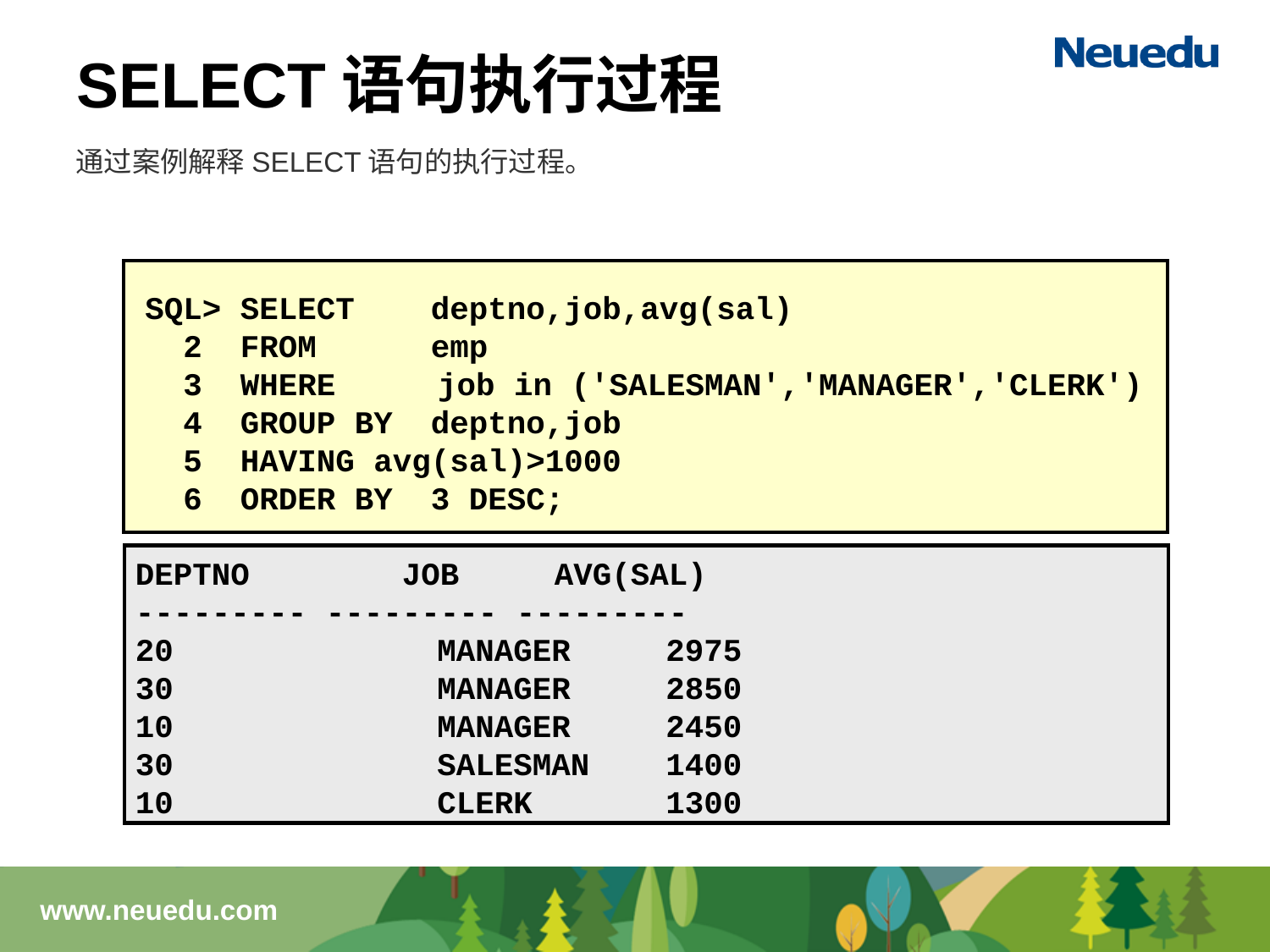

SELECT语句执行过程
通过案例解释SELECT语句的执行过程。
SQL> SELECT    deptno,job,avg(sal)
  2  FROM      emp
  3  WHERE	  job in ('SALESMAN','MANAGER','CLERK')
  4  GROUP BY  deptno,job
  5  HAVING avg(sal)>1000
  6  ORDER BY  3 DESC;

DEPTNO        JOB     AVG(SAL)
--------- --------- ---------
20			MANAGER     2975
30 		MANAGER     2850
10			MANAGER     2450
30			SALESMAN    1400
10			CLERK       1300